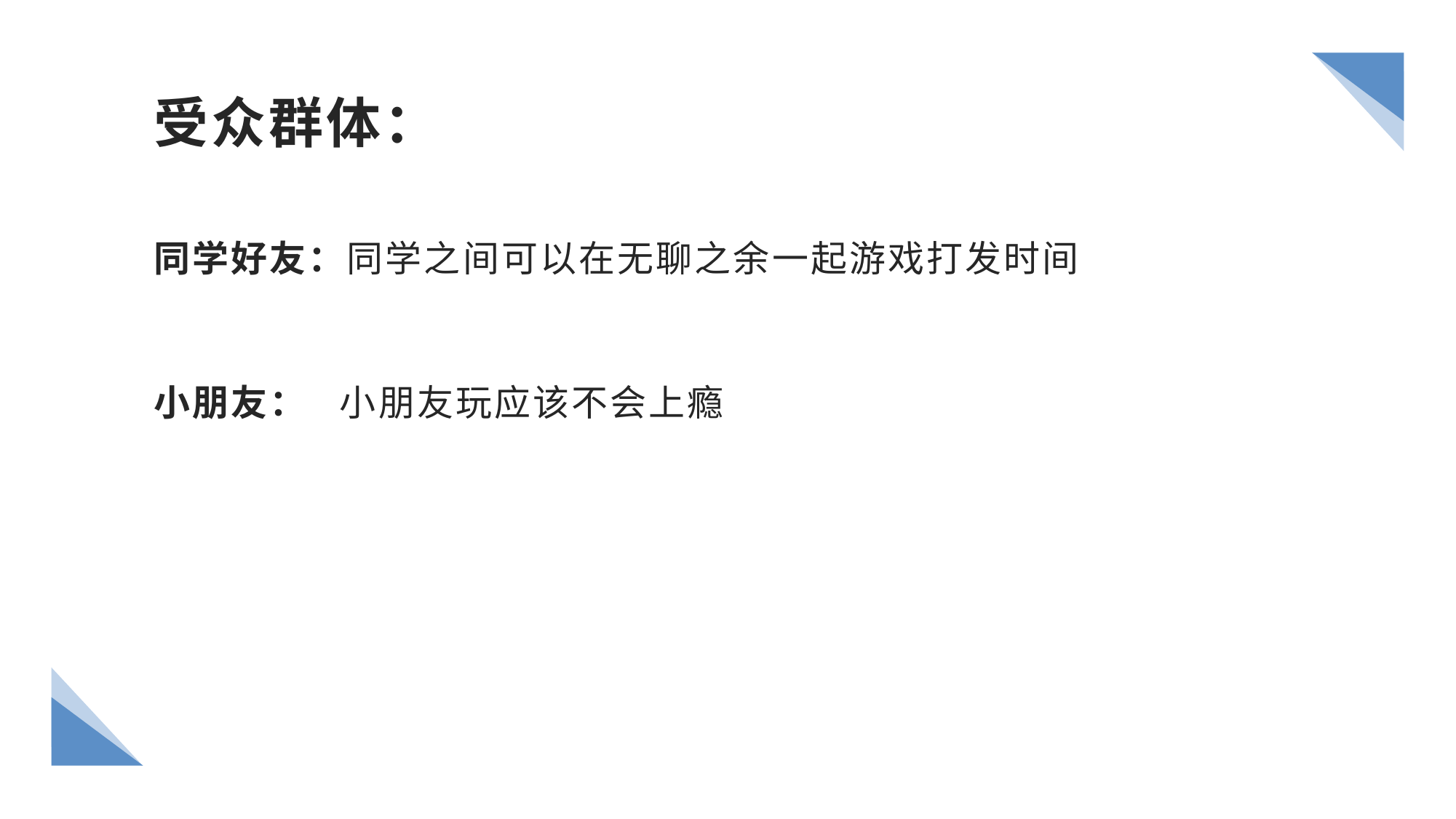

# 受众群体：
同学好友：同学之间可以在无聊之余一起游戏打发时间

小朋友：   小朋友玩应该不会上瘾